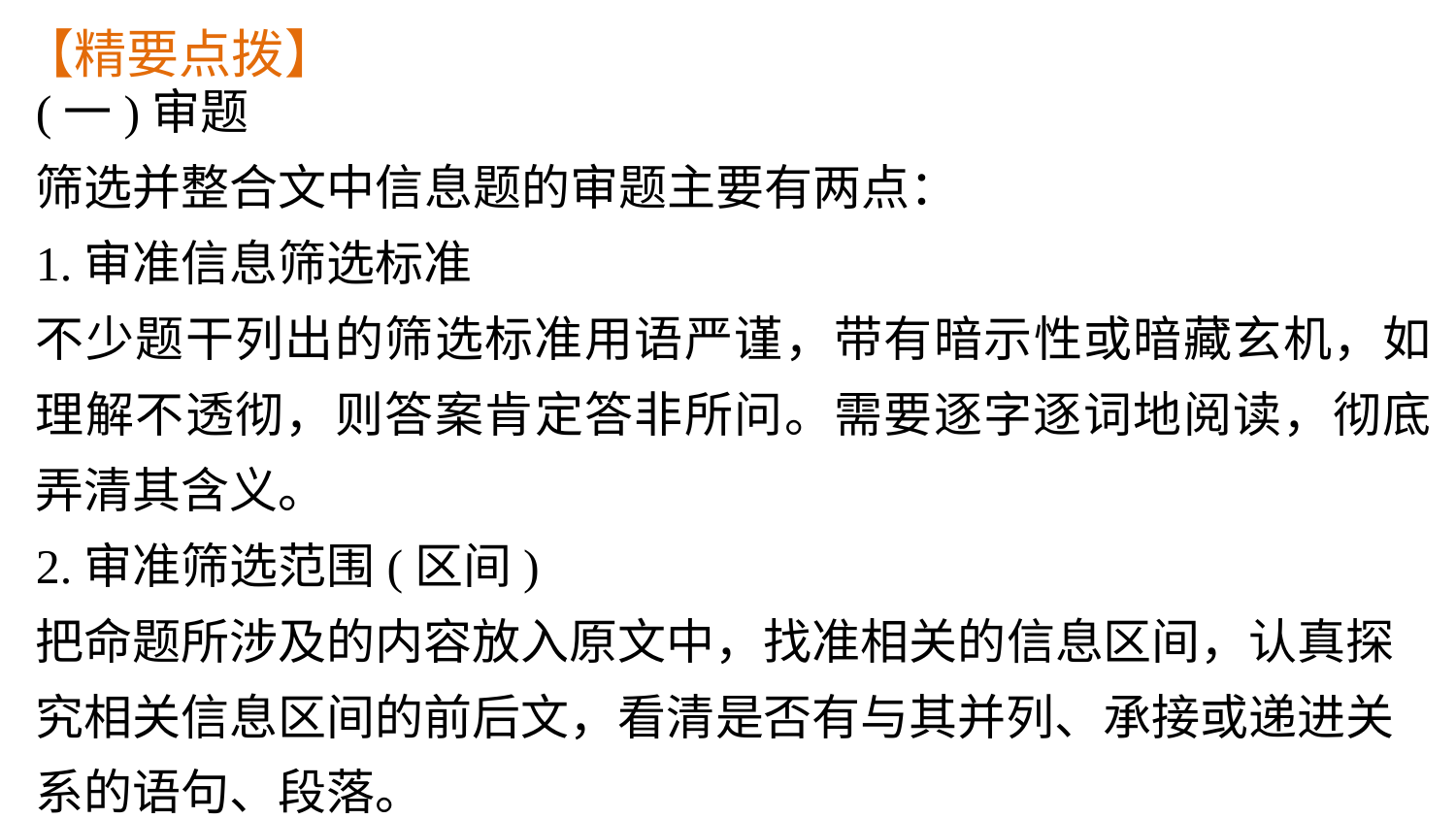

【精要点拨】
(一)审题
筛选并整合文中信息题的审题主要有两点：
1.审准信息筛选标准
不少题干列出的筛选标准用语严谨，带有暗示性或暗藏玄机，如理解不透彻，则答案肯定答非所问。需要逐字逐词地阅读，彻底弄清其含义。
2.审准筛选范围(区间)
把命题所涉及的内容放入原文中，找准相关的信息区间，认真探究相关信息区间的前后文，看清是否有与其并列、承接或递进关系的语句、段落。